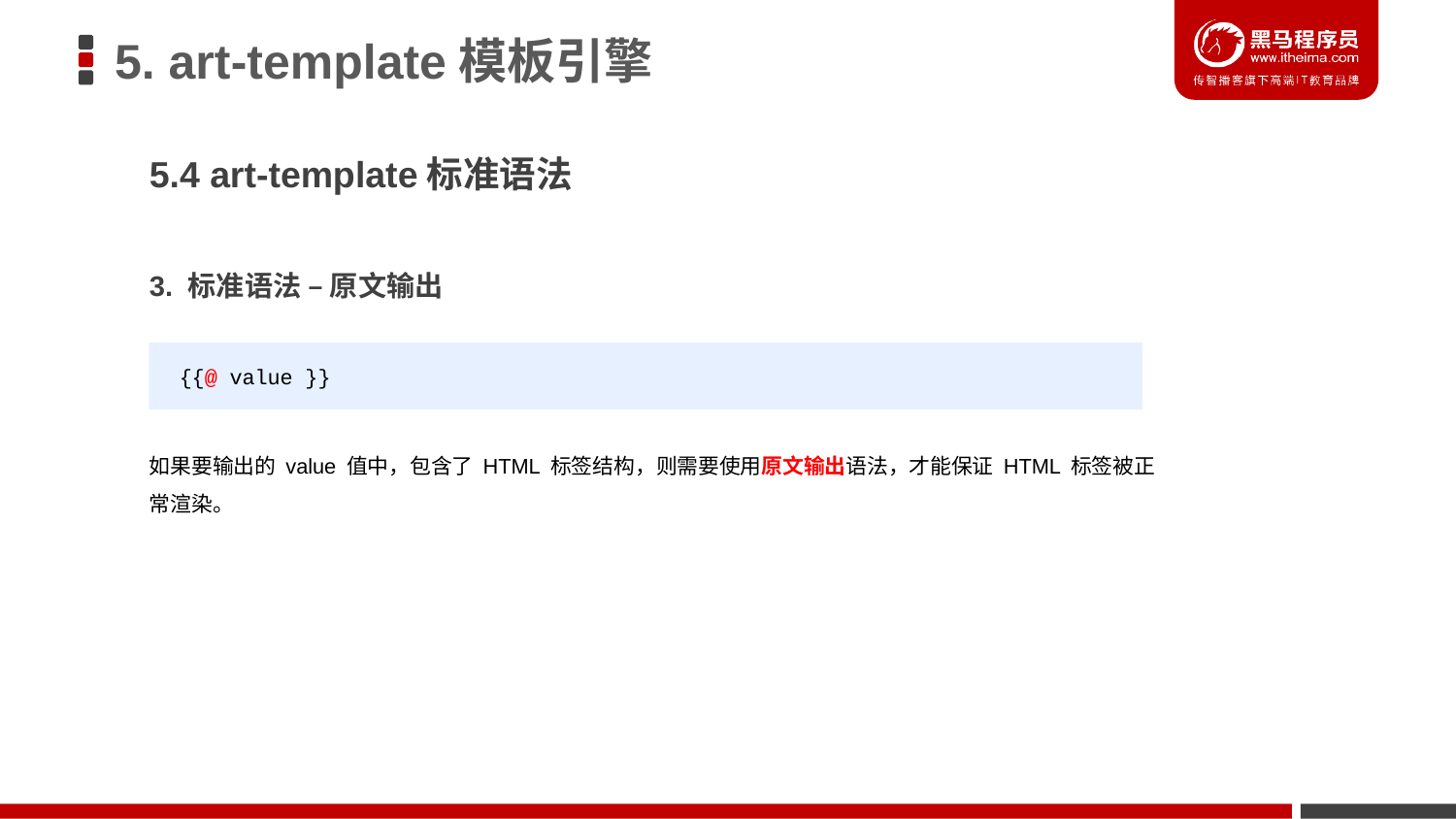

# 5. art-template模板引擎
5.4 art-template标准语法
3. 标准语法 – 原文输出

{{@ value }}
如果要输出的 value 值中，包含了 HTML 标签结构，则需要使用原文输出语法，才能保证 HTML 标签被正常渲染。